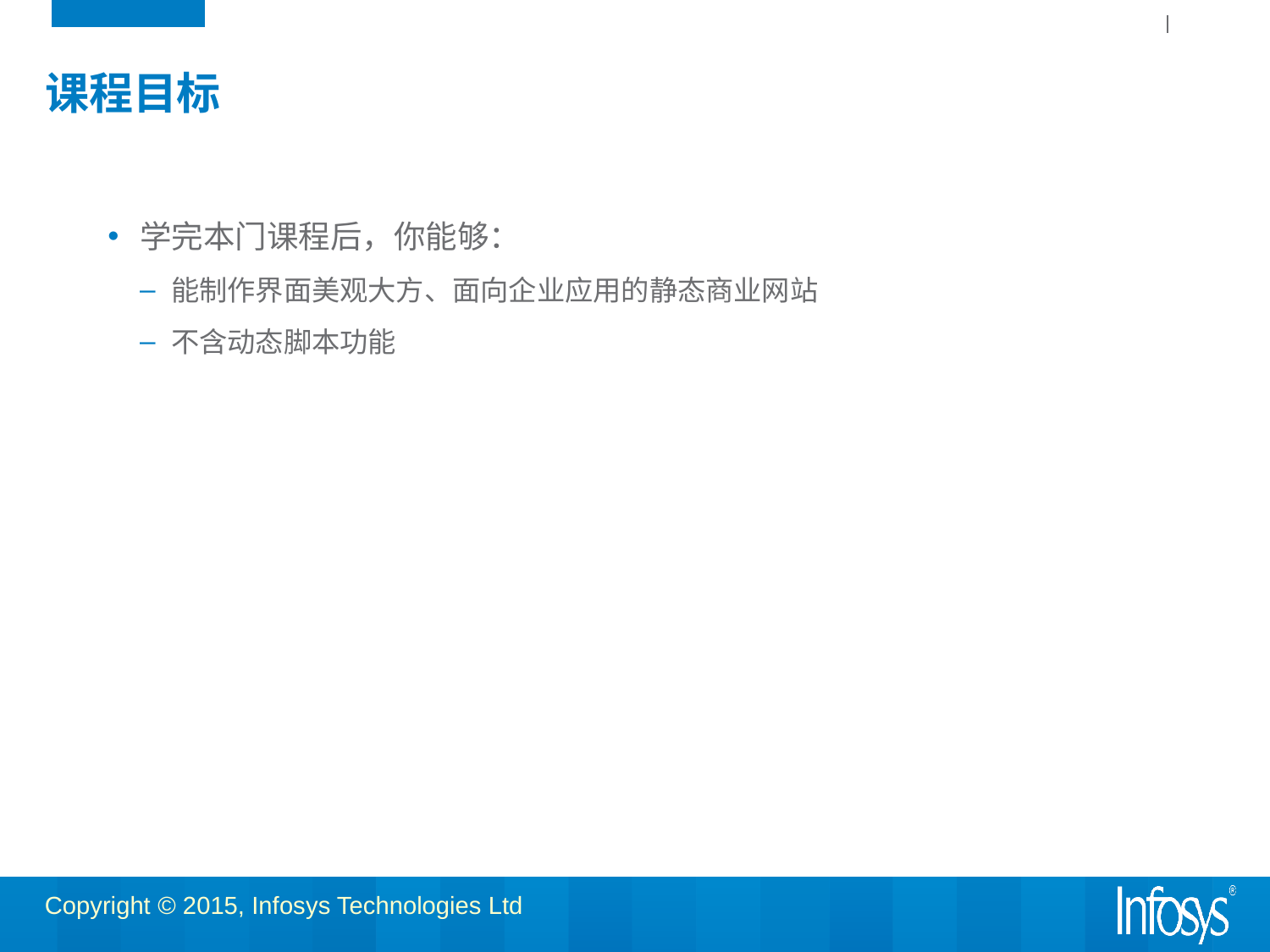

# 课程目标
学完本门课程后，你能够：
能制作界面美观大方、面向企业应用的静态商业网站
不含动态脚本功能